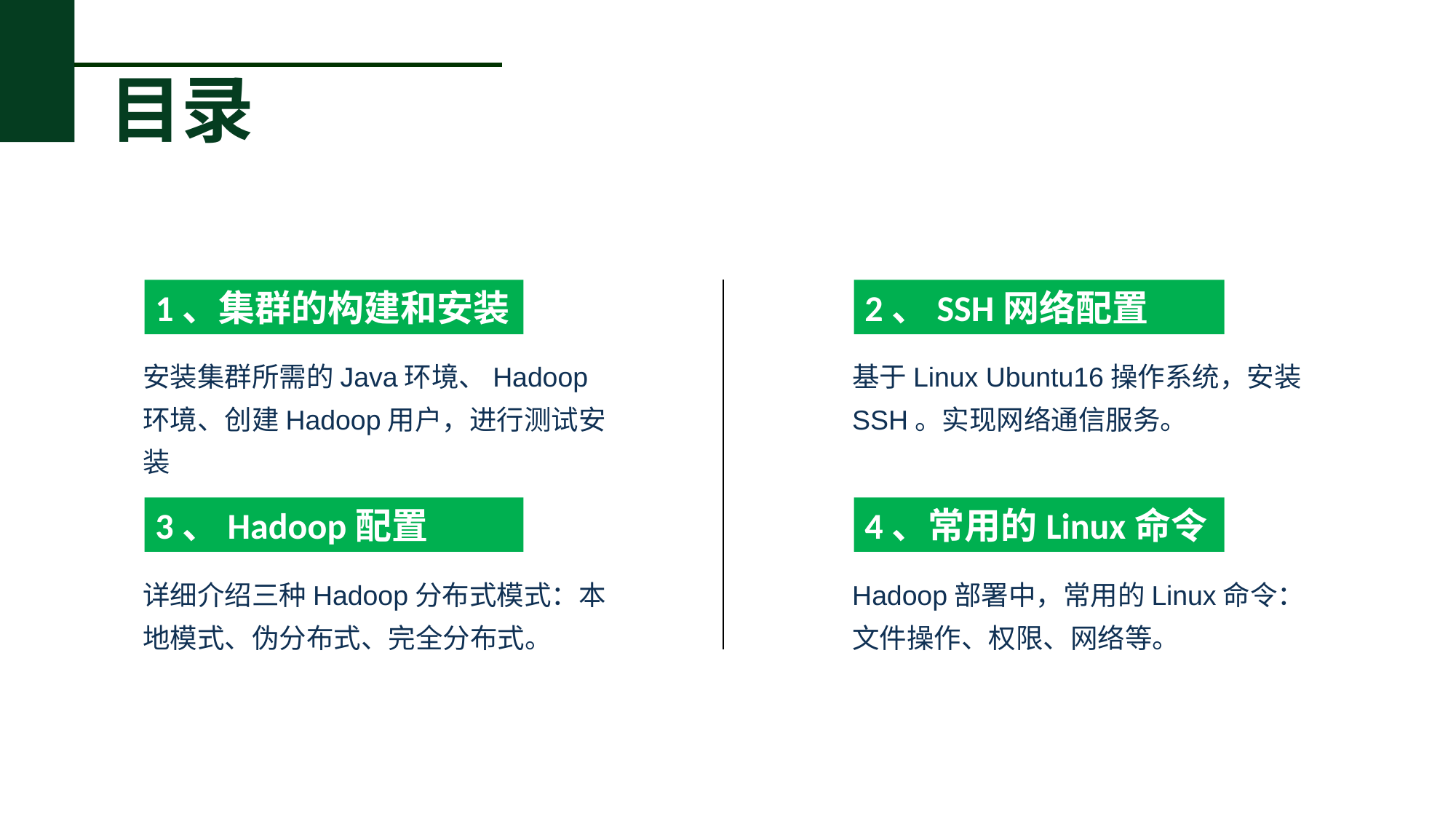

目录
1、集群的构建和安装
2、SSH网络配置
安装集群所需的Java环境、Hadoop环境、创建Hadoop用户，进行测试安装
基于Linux Ubuntu16操作系统，安装SSH。实现网络通信服务。
3、Hadoop配置
4、常用的Linux命令
详细介绍三种Hadoop分布式模式：本地模式、伪分布式、完全分布式。
Hadoop部署中，常用的Linux命令：文件操作、权限、网络等。